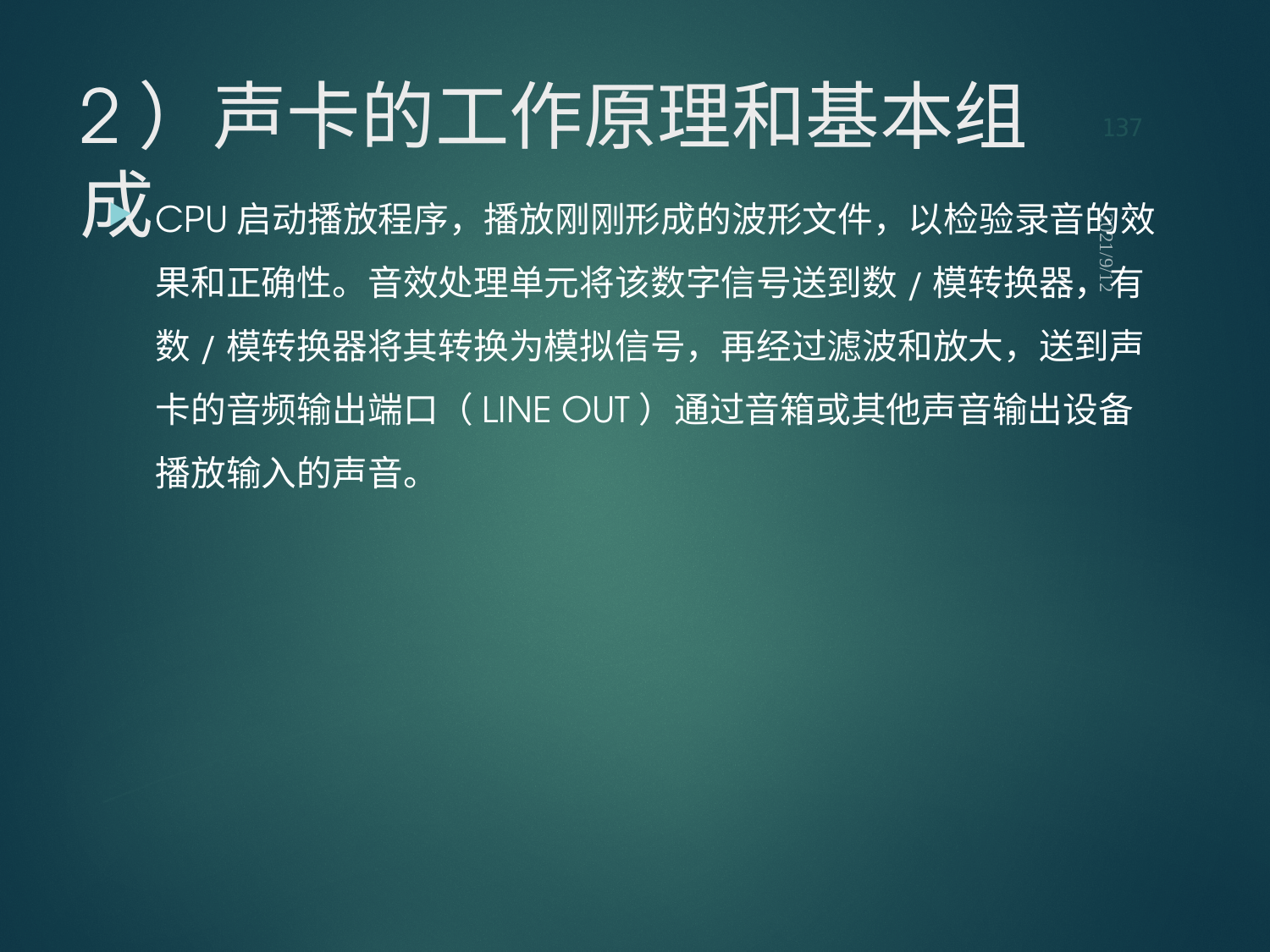

137
# 2）声卡的工作原理和基本组成
CPU启动播放程序，播放刚刚形成的波形文件，以检验录音的效果和正确性。音效处理单元将该数字信号送到数/模转换器，有数/模转换器将其转换为模拟信号，再经过滤波和放大，送到声卡的音频输出端口（LINE OUT）通过音箱或其他声音输出设备播放输入的声音。
2021/9/12